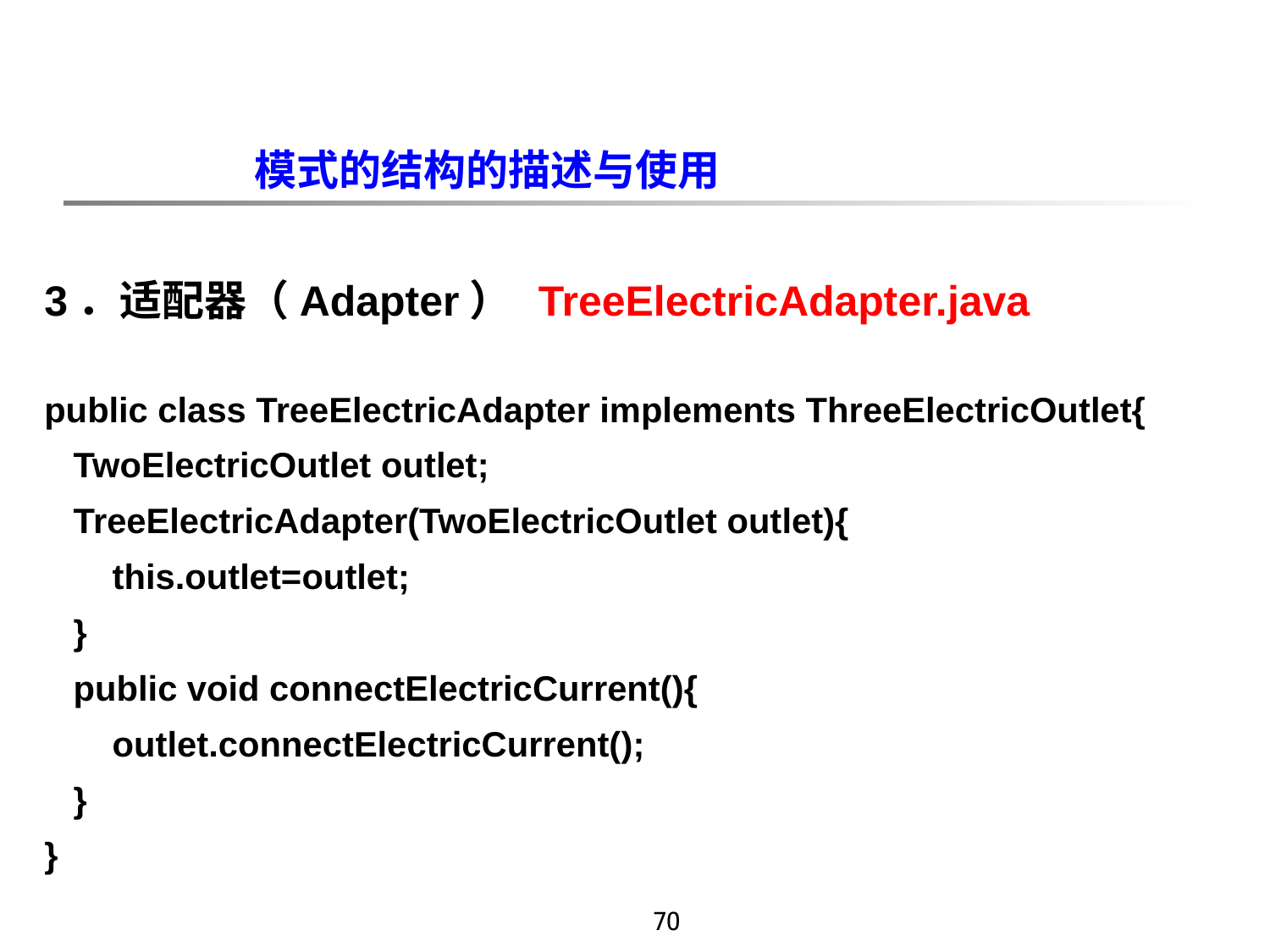

模式的结构的描述与使用

3．适配器（Adapter） TreeElectricAdapter.java

public class TreeElectricAdapter implements ThreeElectricOutlet{
   TwoElectricOutlet outlet;
   TreeElectricAdapter(TwoElectricOutlet outlet){
       this.outlet=outlet;
   }
   public void connectElectricCurrent(){
       outlet.connectElectricCurrent();
   }
}

70